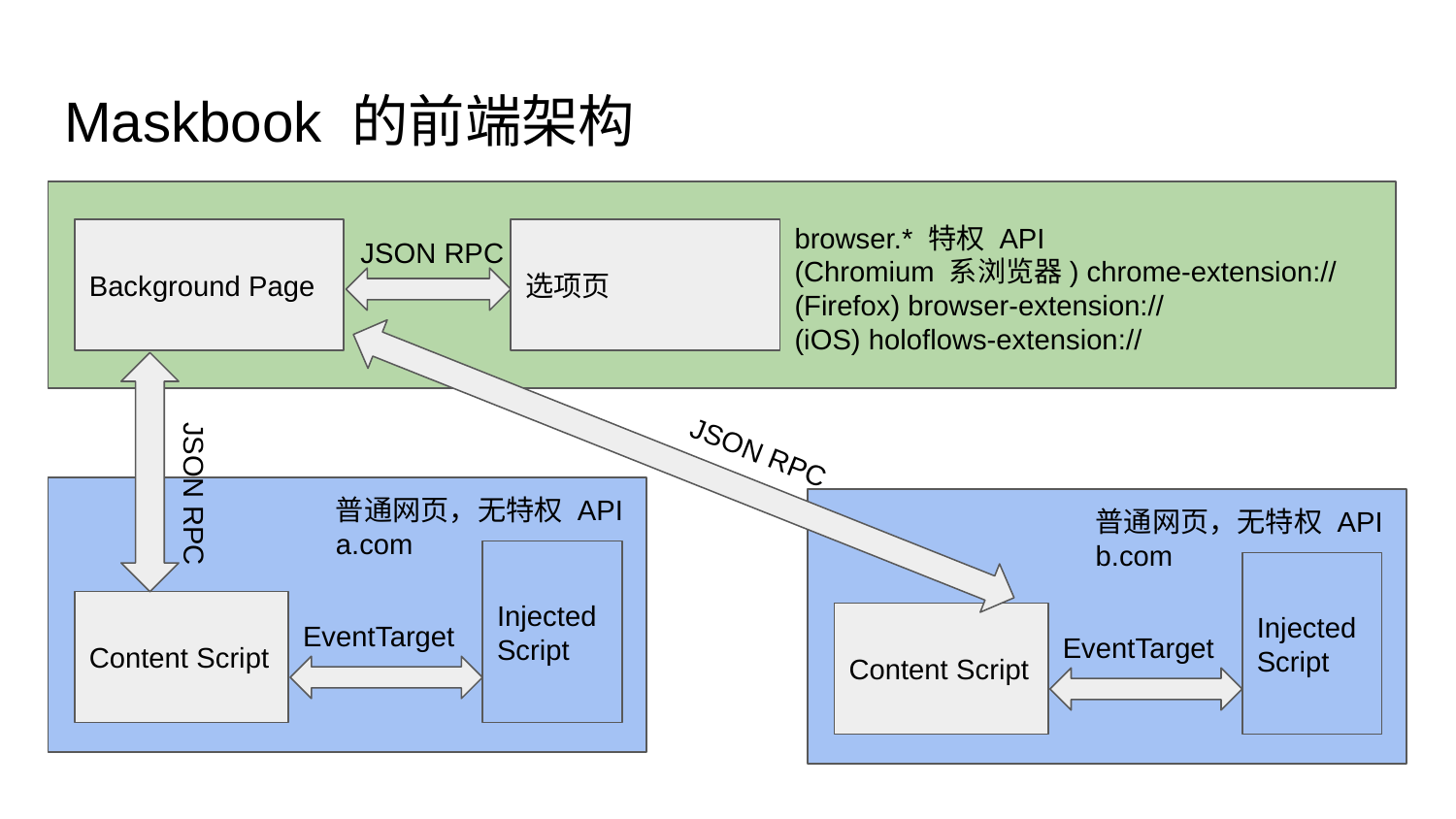

# Maskbook 的前端架构

browser.* 特权 API
(Chromium 系浏览器) chrome-extension://
(Firefox) browser-extension://
(iOS) holoflows-extension://

Background Page
选项页
JSON RPC

普通网页，无特权 API
a.com
JSON RPC
Injected Script
Content Script
EventTarget

JSON RPC

普通网页，无特权 API
b.com
Injected Script
Content Script
EventTarget